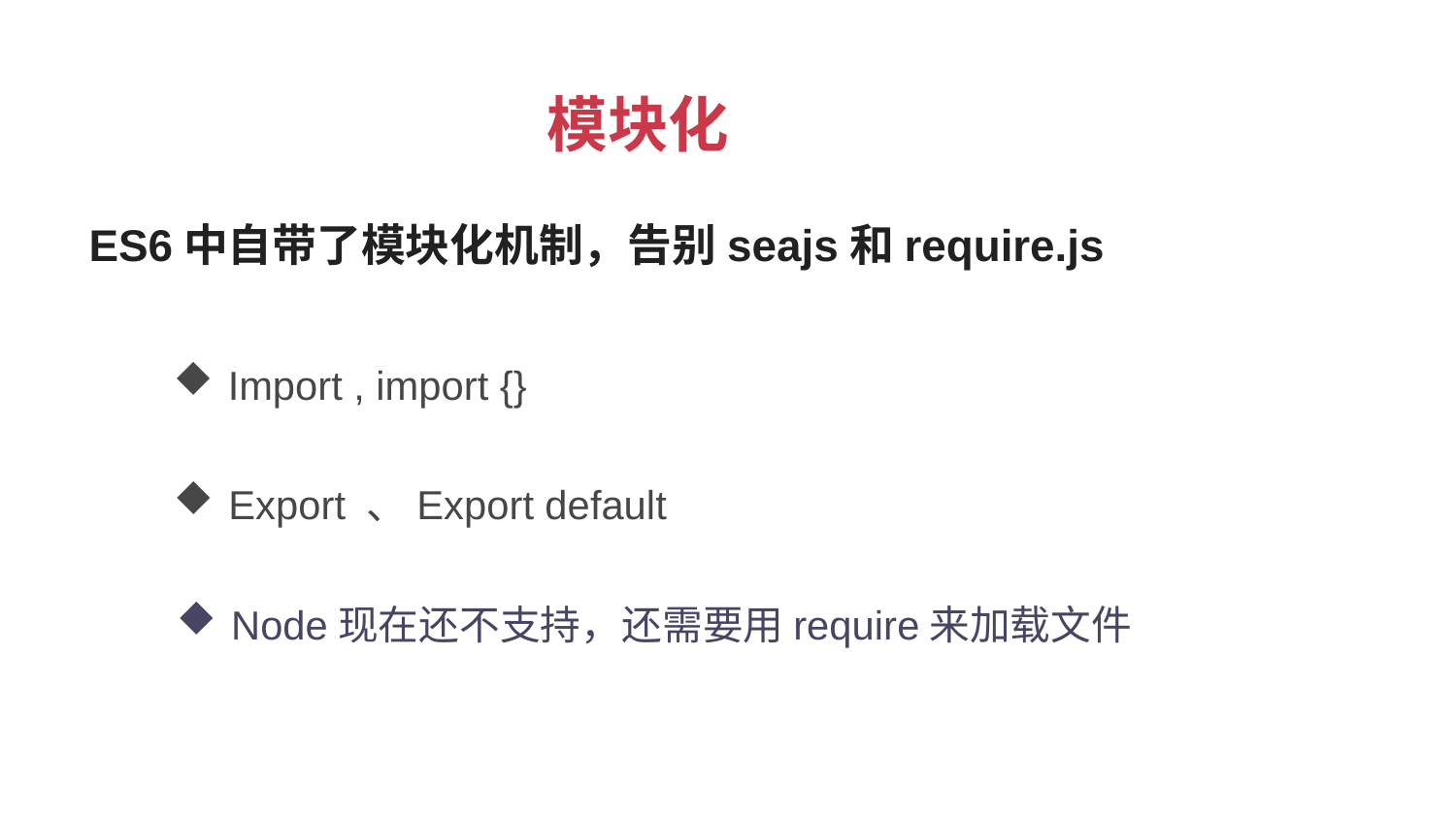

模块化
ES6中自带了模块化机制，告别seajs和require.js
Import , import {}
Export 、Export default
Node现在还不支持，还需要用require来加载文件